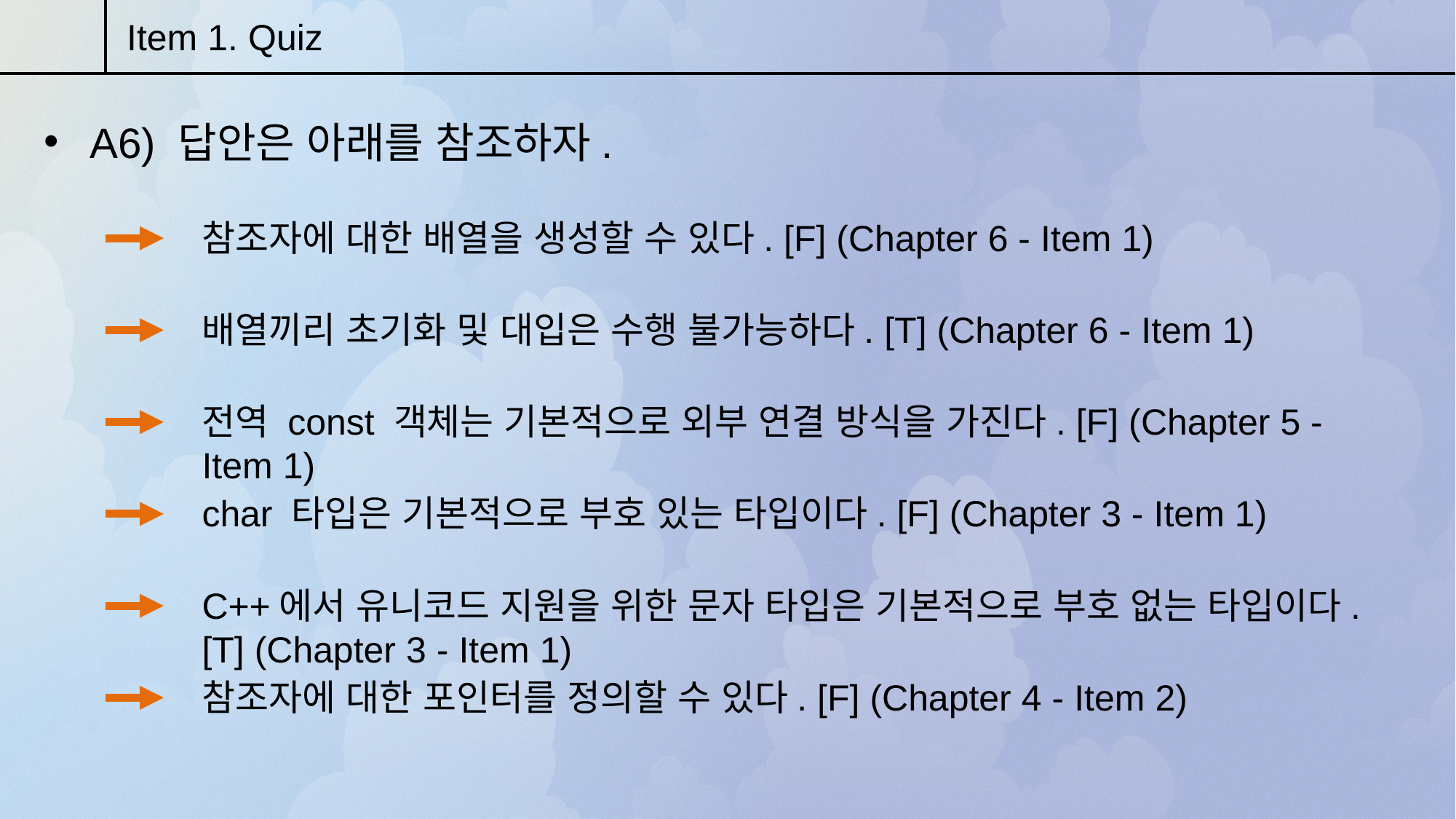

Item 1. Quiz
 A6) 답안은 아래를 참조하자.
참조자에 대한 배열을 생성할 수 있다. [F] (Chapter 6 - Item 1)
배열끼리 초기화 및 대입은 수행 불가능하다. [T] (Chapter 6 - Item 1)
전역 const 객체는 기본적으로 외부 연결 방식을 가진다. [F] (Chapter 5 - Item 1)
char 타입은 기본적으로 부호 있는 타입이다. [F] (Chapter 3 - Item 1)
C++에서 유니코드 지원을 위한 문자 타입은 기본적으로 부호 없는 타입이다. [T] (Chapter 3 - Item 1)
참조자에 대한 포인터를 정의할 수 있다. [F] (Chapter 4 - Item 2)